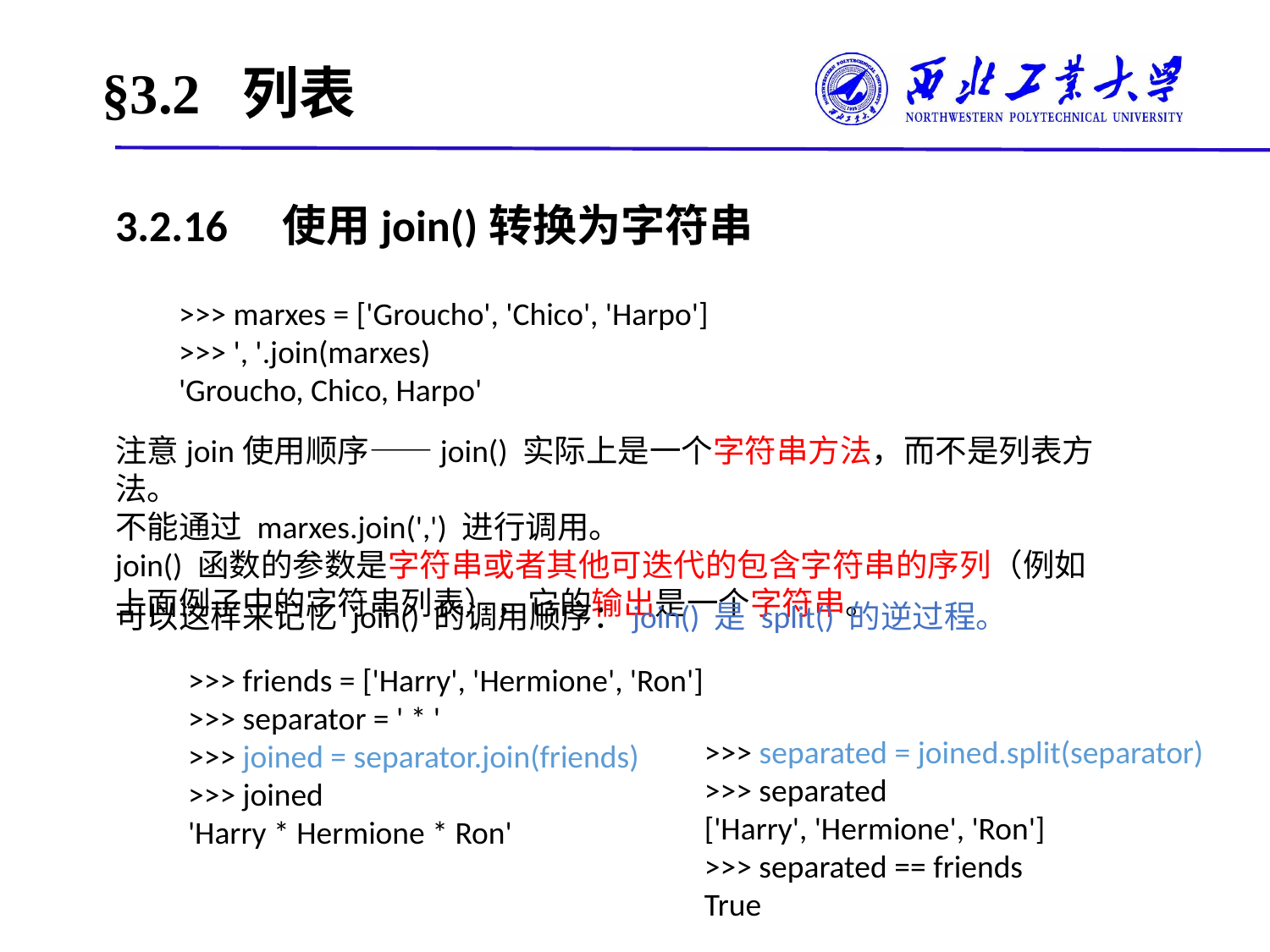

# §3.2  列表
3.2.16　使用join()转换为字符串

>>> marxes = ['Groucho', 'Chico', 'Harpo']
>>> ', '.join(marxes)
'Groucho, Chico, Harpo'
注意join使用顺序——join() 实际上是一个字符串方法，而不是列表方法。
不能通过 marxes.join(',') 进行调用。
join() 函数的参数是字符串或者其他可迭代的包含字符串的序列（例如上面例子中的字符串列表），它的输出是一个字符串。
可以这样来记忆 join() 的调用顺序：join() 是 split() 的逆过程。
>>> friends = ['Harry', 'Hermione', 'Ron']
>>> separator = ' * '
>>> joined = separator.join(friends)
>>> joined
'Harry * Hermione * Ron'
>>> separated = joined.split(separator)
>>> separated
['Harry', 'Hermione', 'Ron']
>>> separated == friends
True